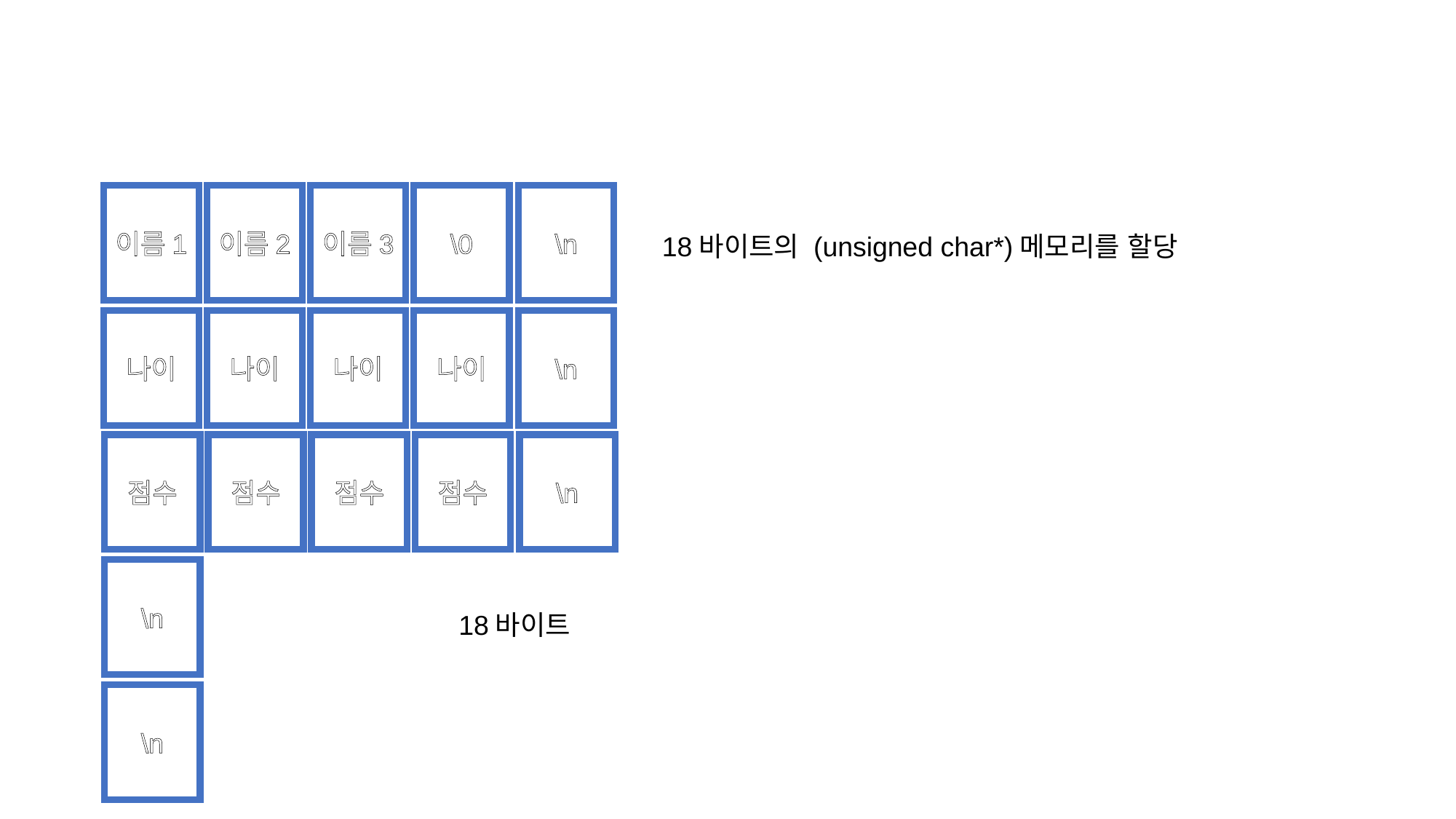

#
이름1
이름2
이름3
\0
\n
18바이트의 (unsigned char*)메모리를 할당
나이
나이
나이
나이
\n
점수
점수
점수
점수
\n
\n
18바이트
\n